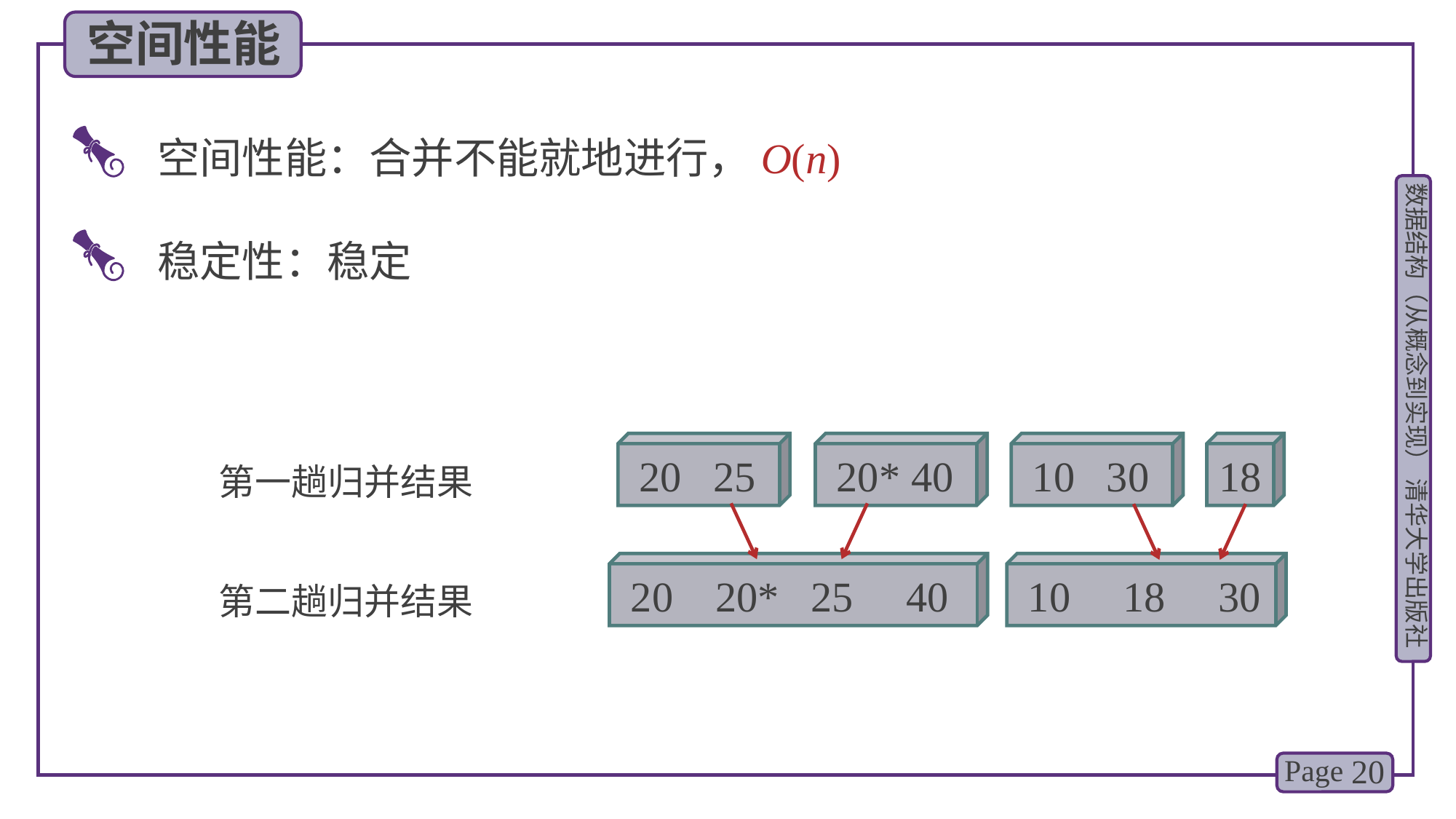

空间性能

 空间性能：合并不能就地进行，O(n)

 稳定性：稳定

 20   25
 20* 40
 10   30
18
第一趟归并结果
 20    20*   25     40
 10     18     30
第二趟归并结果